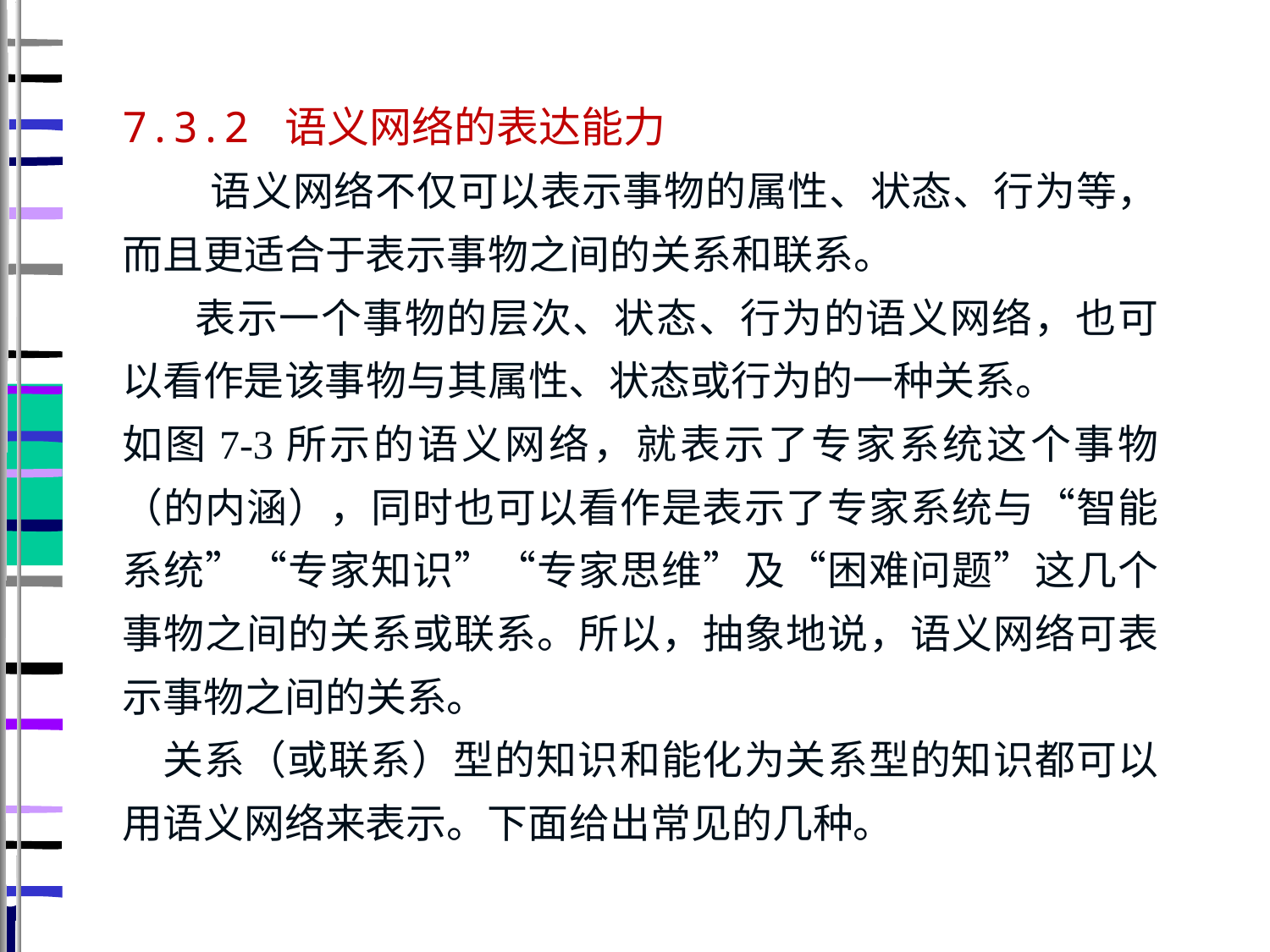

7.3.2 语义网络的表达能力
        语义网络不仅可以表示事物的属性、状态、行为等，而且更适合于表示事物之间的关系和联系。
      表示一个事物的层次、状态、行为的语义网络，也可以看作是该事物与其属性、状态或行为的一种关系。
如图7-3所示的语义网络，就表示了专家系统这个事物（的内涵），同时也可以看作是表示了专家系统与“智能系统”“专家知识”“专家思维”及“困难问题”这几个事物之间的关系或联系。所以，抽象地说，语义网络可表示事物之间的关系。
   关系（或联系）型的知识和能化为关系型的知识都可以用语义网络来表示。下面给出常见的几种。